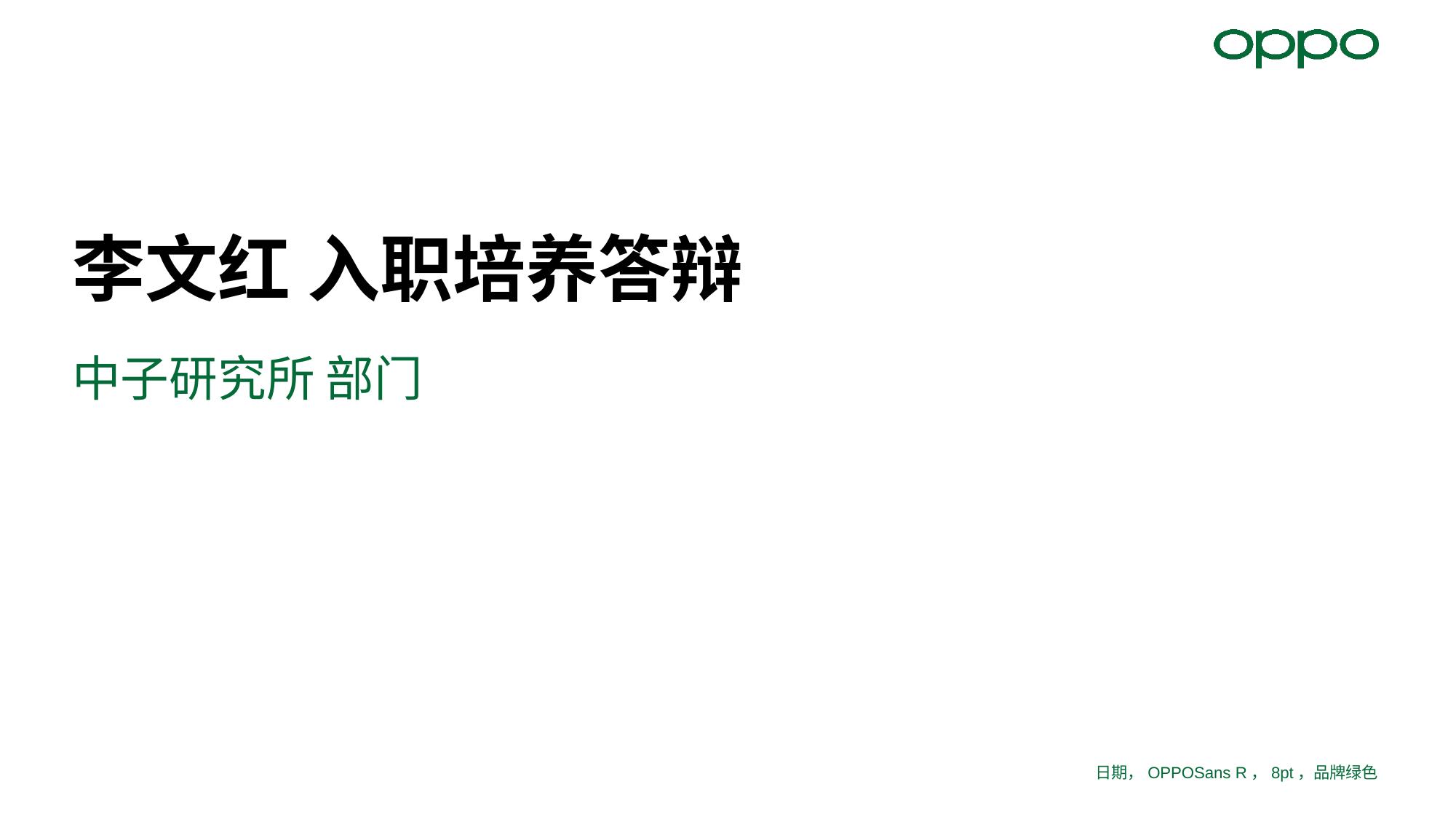

# 李文红 入职培养答辩
中子研究所 部门
日期，OPPOSans R，8pt，品牌绿色